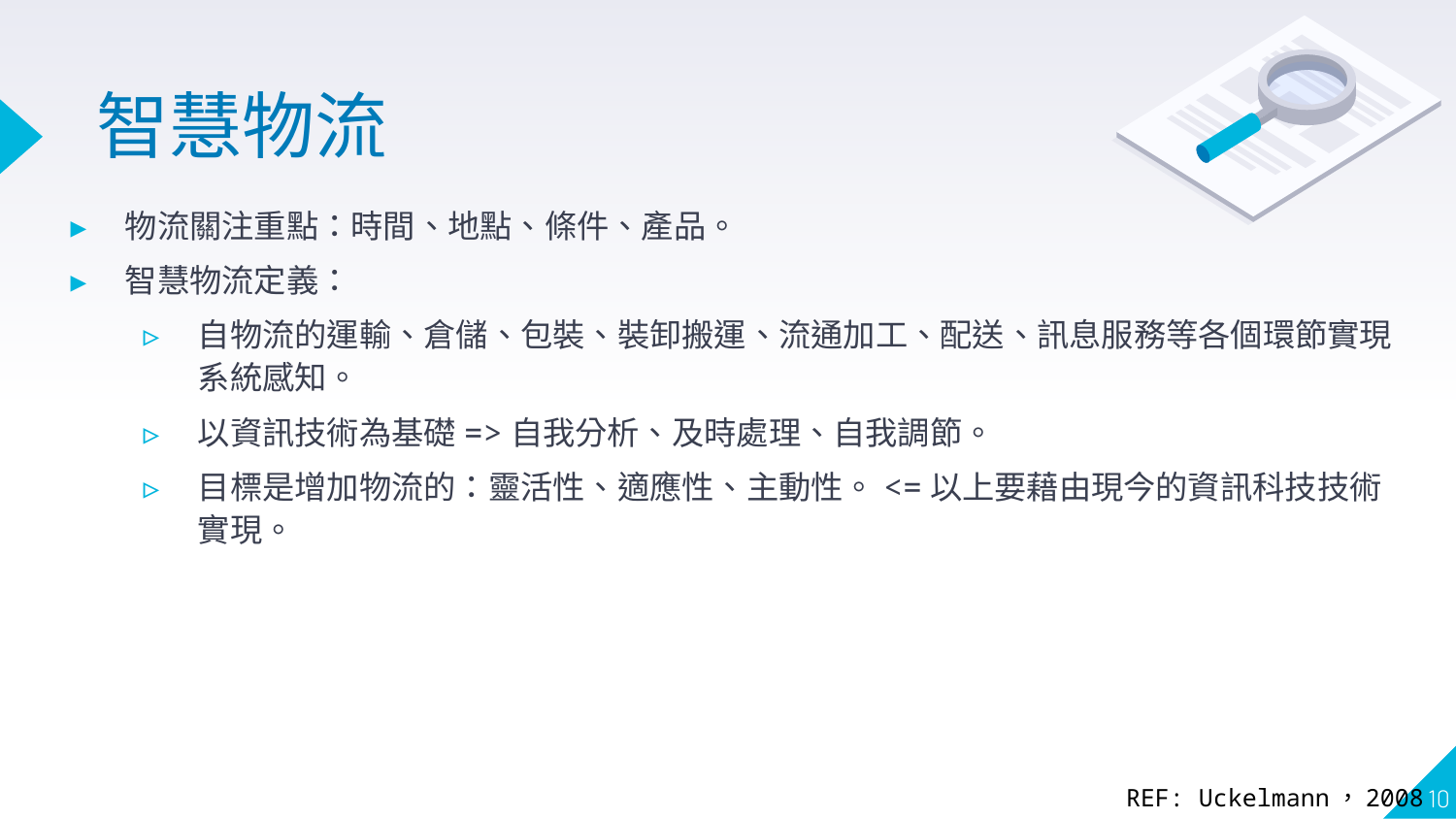

# 智慧物流
物流關注重點：時間、地點、條件、產品。
智慧物流定義：
自物流的運輸、倉儲、包裝、裝卸搬運、流通加工、配送、訊息服務等各個環節實現系統感知。
以資訊技術為基礎=>自我分析、及時處理、自我調節。
目標是增加物流的：靈活性、適應性、主動性。<=以上要藉由現今的資訊科技技術實現。
10
REF: Uckelmann，2008